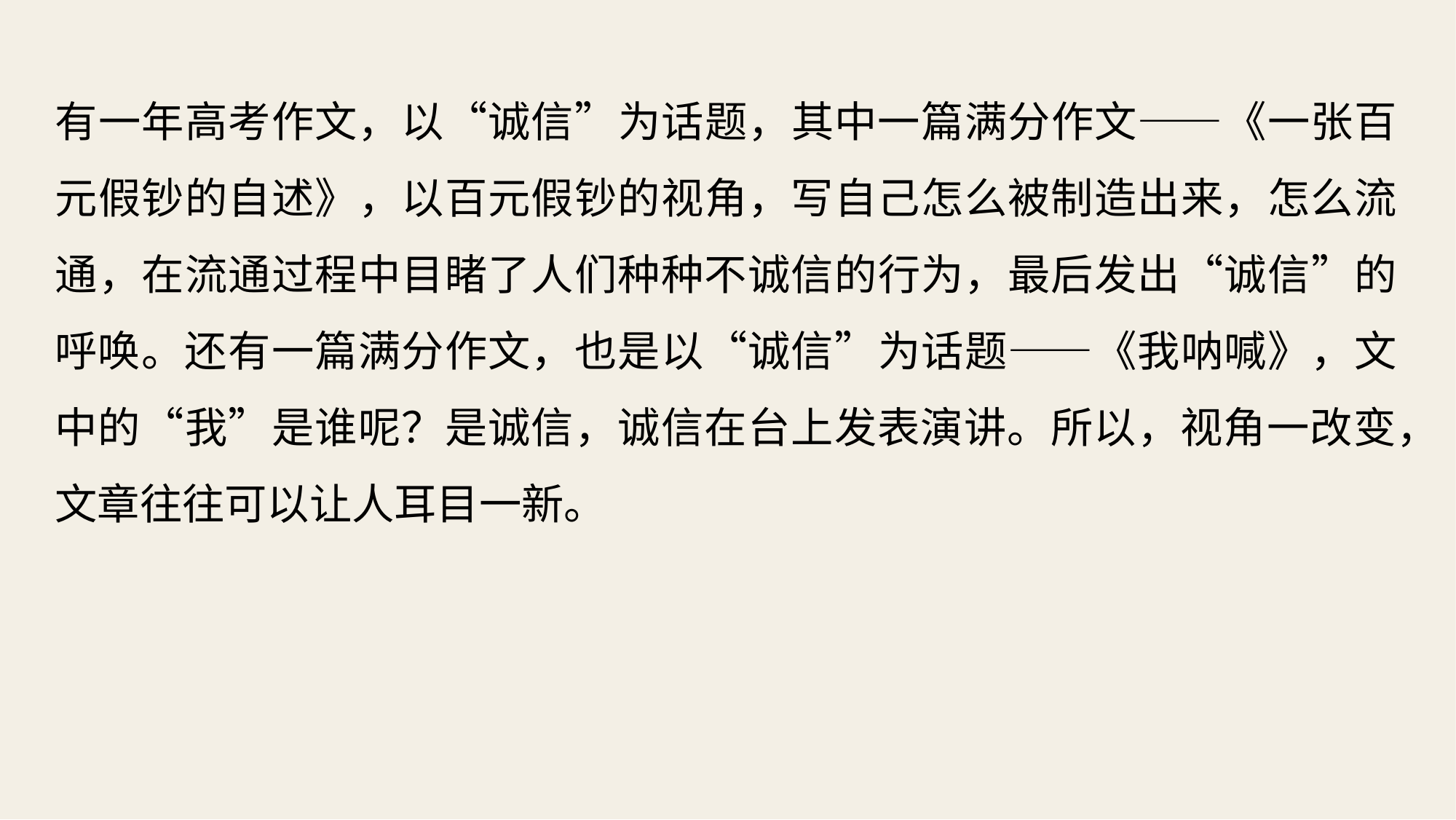

有一年高考作文，以“诚信”为话题，其中一篇满分作文——《一张百元假钞的自述》，以百元假钞的视角，写自己怎么被制造出来，怎么流通，在流通过程中目睹了人们种种不诚信的行为，最后发出“诚信”的呼唤。还有一篇满分作文，也是以“诚信”为话题——《我呐喊》，文中的“我”是谁呢？是诚信，诚信在台上发表演讲。所以，视角一改变，文章往往可以让人耳目一新。